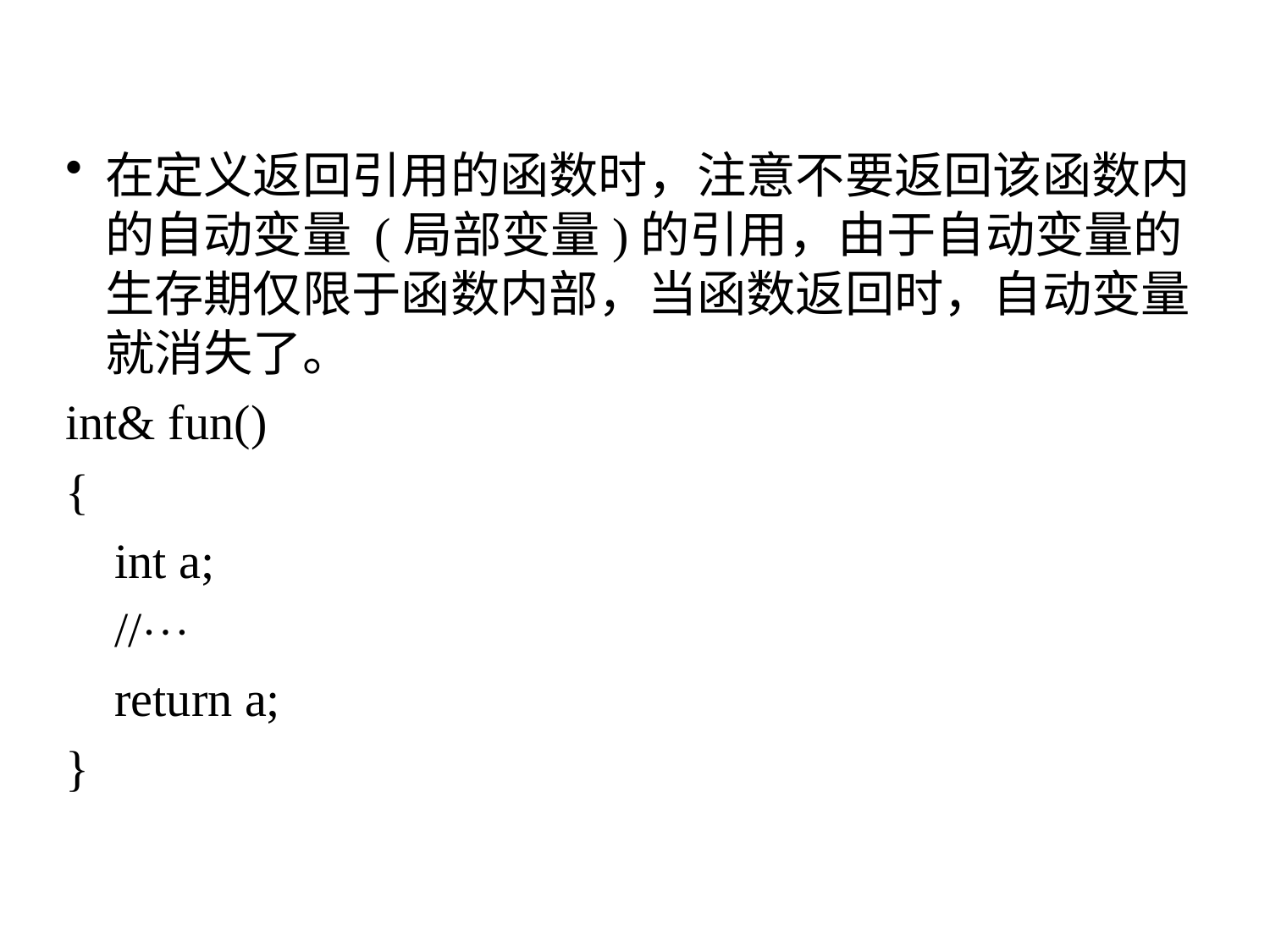

在定义返回引用的函数时，注意不要返回该函数内的自动变量 (局部变量)的引用，由于自动变量的生存期仅限于函数内部，当函数返回时，自动变量就消失了。
int& fun()
{
    int a;
    //…
    return a;
}